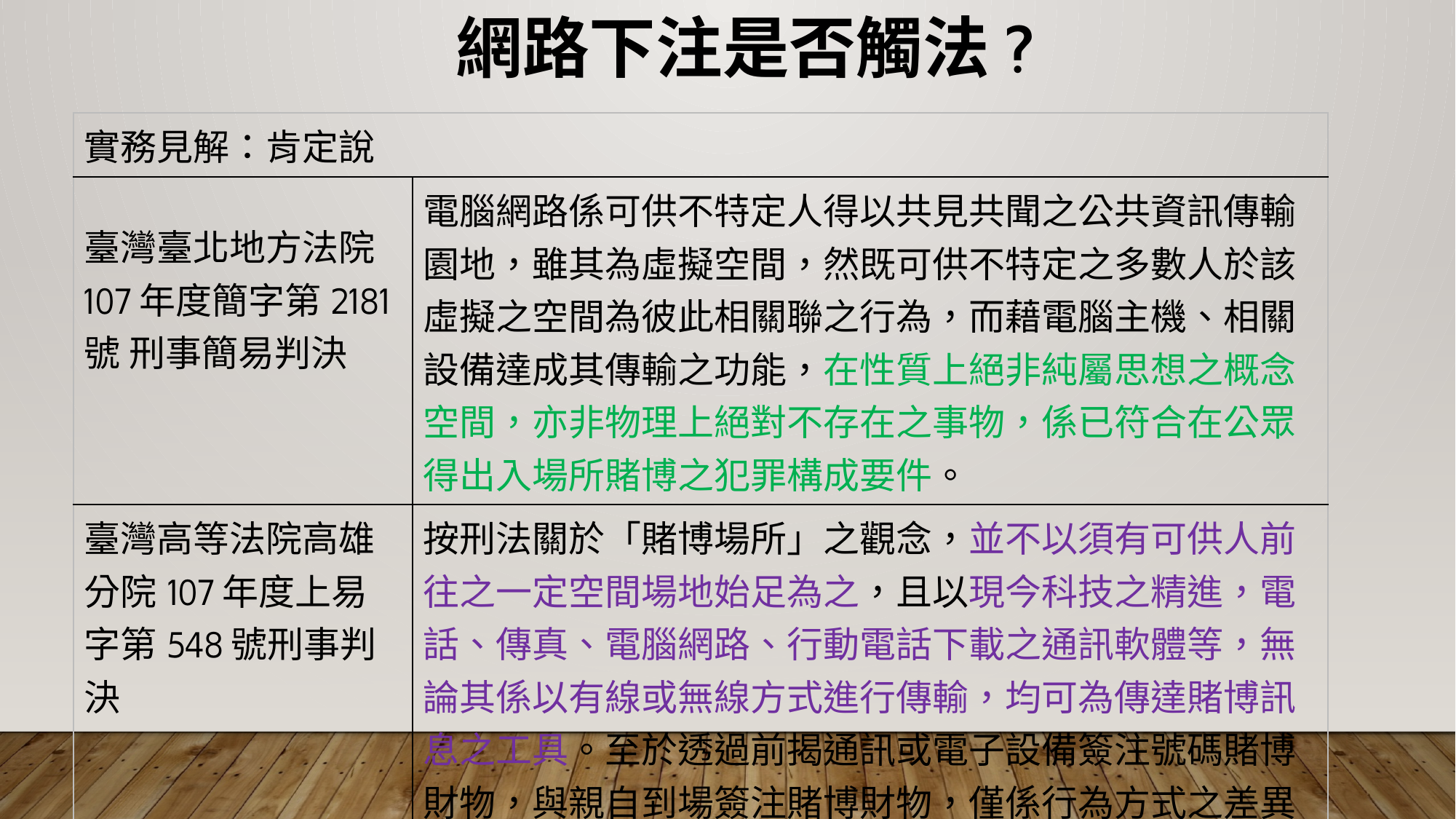

網路下注是否觸法?
| 實務見解：肯定說 |  |
| --- | --- |
| 臺灣臺北地方法院107年度簡字第2181號 刑事簡易判決 | 電腦網路係可供不特定人得以共見共聞之公共資訊傳輸園地，雖其為虛擬空間，然既可供不特定之多數人於該虛擬之空間為彼此相關聯之行為，而藉電腦主機、相關設備達成其傳輸之功能，在性質上絕非純屬思想之概念空間，亦非物理上絕對不存在之事物，係已符合在公眾得出入場所賭博之犯罪構成要件。 |
| 臺灣高等法院高雄分院107年度上易字第548號刑事判決 | 按刑法關於「賭博場所」之觀念，並不以須有可供人前往之一定空間場地始足為之，且以現今科技之精進，電話、傳真、電腦網路、行動電話下載之通訊軟體等，無論其係以有線或無線方式進行傳輸，均可為傳達賭博訊息之工具。至於透過前揭通訊或電子設備簽注號碼賭博財物，與親自到場簽注賭博財物，僅係行為方式之差異而已，並不影響其在一定場所從事賭博犯罪行為之認定。 |